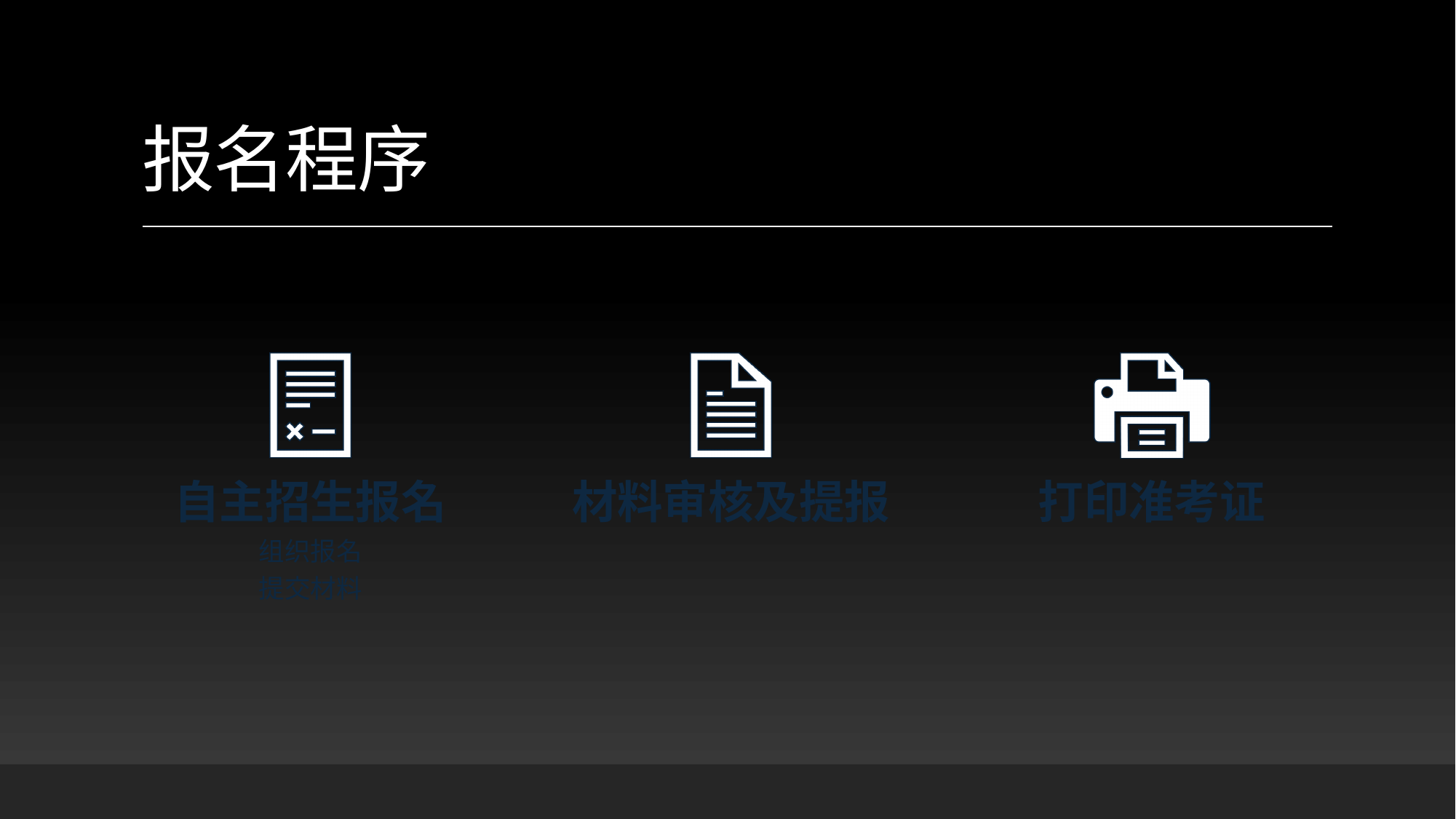

# 报名程序
自主招生报名
组织报名
提交材料
材料审核及提报
打印准考证